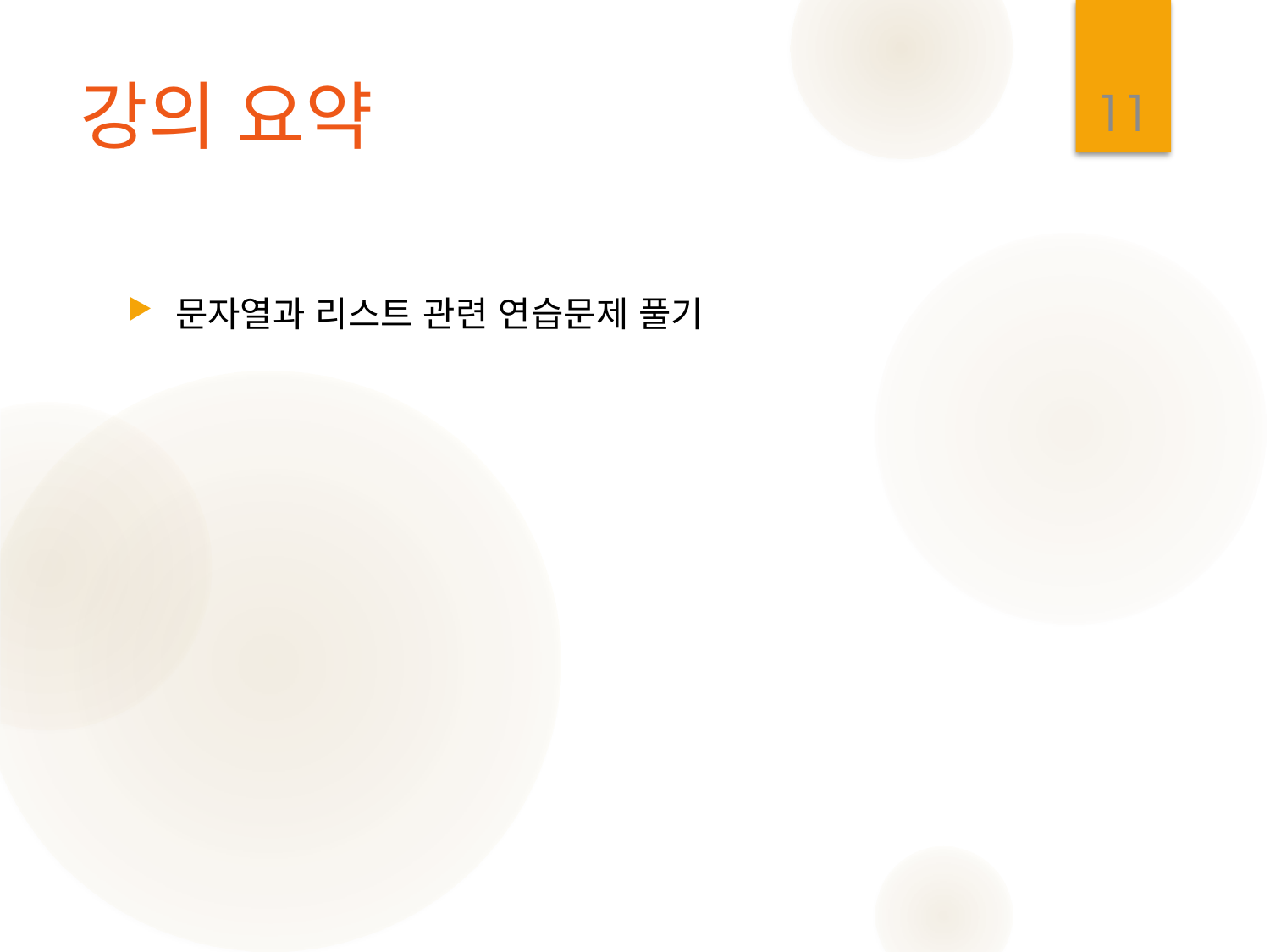

11
# 강의 요약
문자열과 리스트 관련 연습문제 풀기